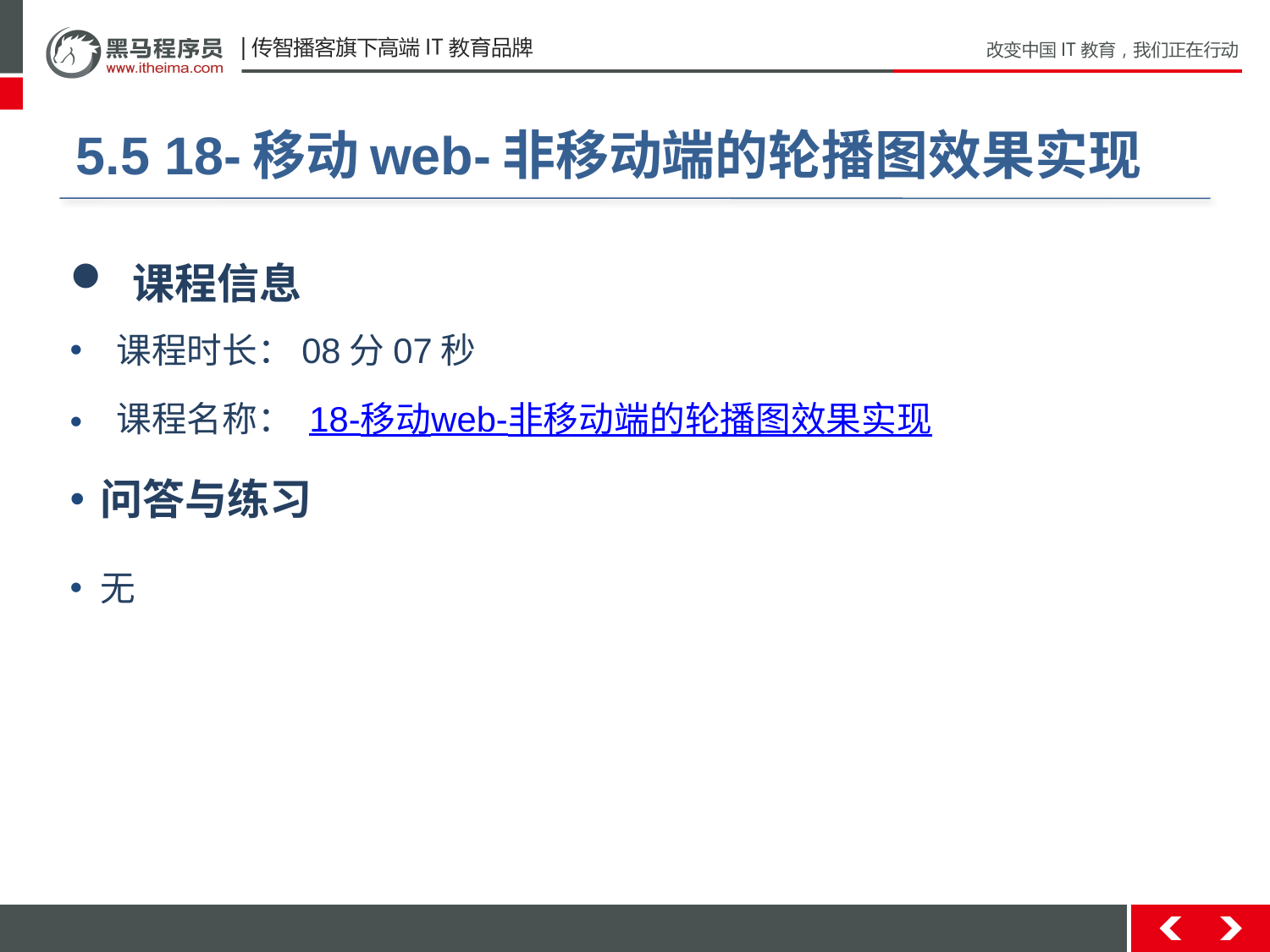

#
5.5 18-移动web-非移动端的轮播图效果实现
 课程信息
 课程时长：08分07秒
 课程名称： 18-移动web-非移动端的轮播图效果实现
问答与练习
无